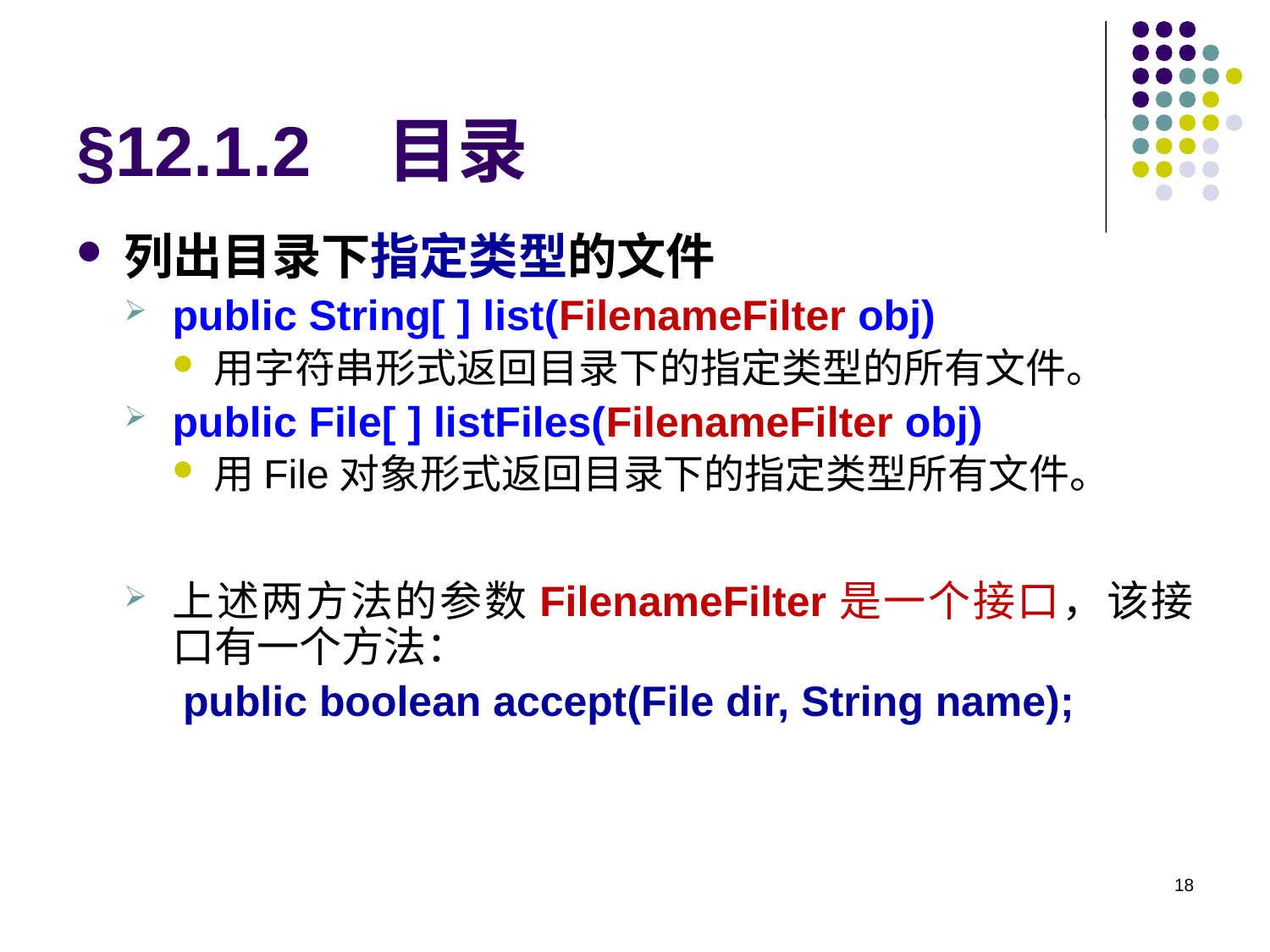

# §12.1.2   目录
列出目录下指定类型的文件
public String[ ] list(FilenameFilter obj)
用字符串形式返回目录下的指定类型的所有文件。
public File[ ] listFiles(FilenameFilter obj)
用File对象形式返回目录下的指定类型所有文件。

上述两方法的参数FilenameFilter是一个接口，该接口有一个方法：
public boolean accept(File dir, String name);
18